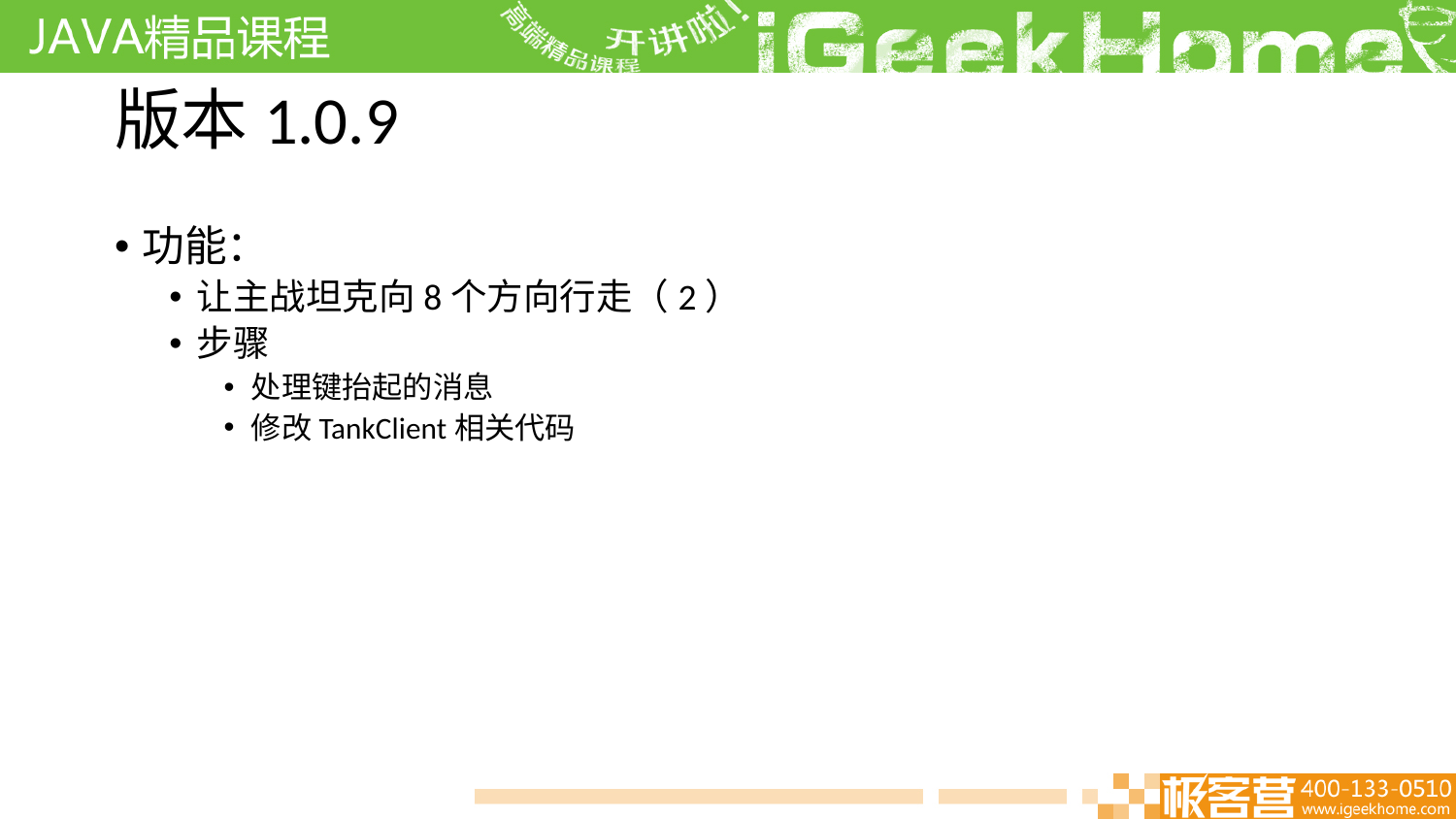

# 版本1.0.9
功能：
让主战坦克向8个方向行走（2）
步骤
处理键抬起的消息
修改TankClient相关代码